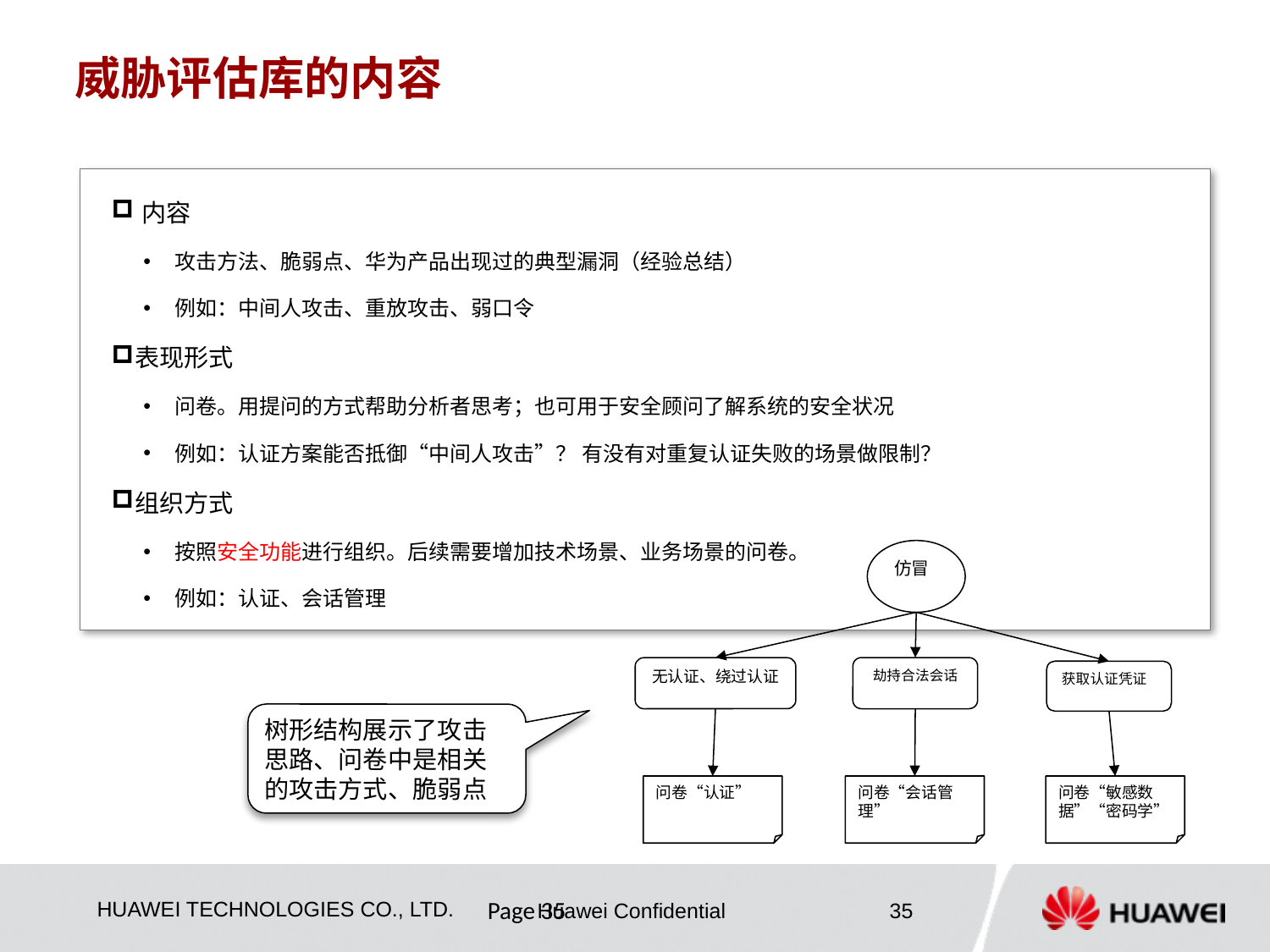

# 威胁评估库的内容

内容
攻击方法、脆弱点、华为产品出现过的典型漏洞（经验总结）
例如：中间人攻击、重放攻击、弱口令
表现形式
问卷。用提问的方式帮助分析者思考；也可用于安全顾问了解系统的安全状况
例如：认证方案能否抵御“中间人攻击”？ 有没有对重复认证失败的场景做限制？
组织方式
按照安全功能进行组织。后续需要增加技术场景、业务场景的问卷。
例如：认证、会话管理

仿冒

劫持合法会话
无认证、绕过认证
获取认证凭证

问卷“认证”
问卷“会话管理”
问卷“敏感数据”“密码学”
树形结构展示了攻击思路、问卷中是相关的攻击方式、脆弱点
Page 35